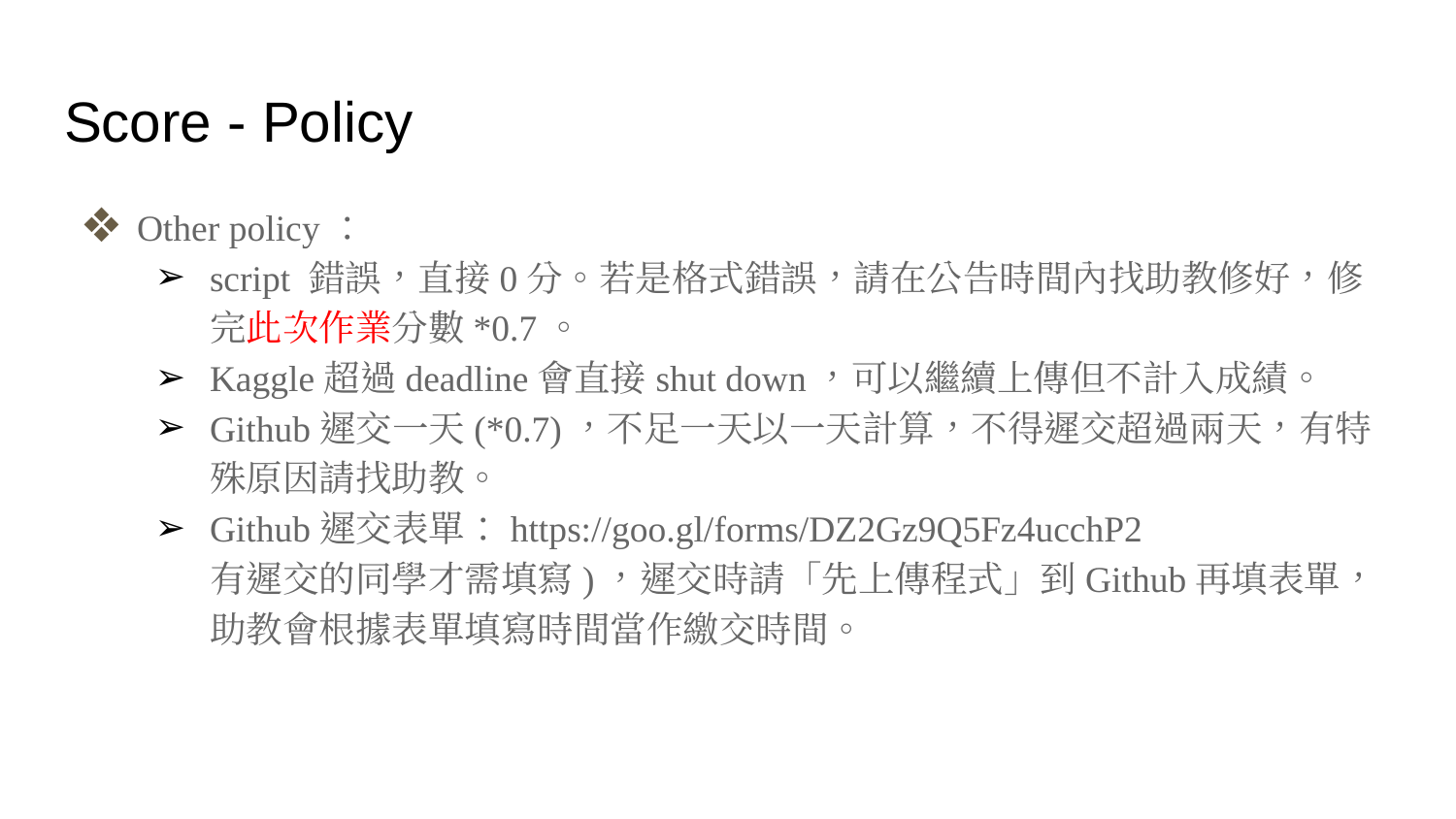

# Score - Policy
Other policy：
script 錯誤，直接0分。若是格式錯誤，請在公告時間內找助教修好，修完此次作業分數*0.7。
Kaggle超過deadline會直接shut down，可以繼續上傳但不計入成績。
Github遲交一天(*0.7)，不足一天以一天計算，不得遲交超過兩天，有特殊原因請找助教。
Github遲交表單：https://goo.gl/forms/DZ2Gz9Q5Fz4ucchP2
有遲交的同學才需填寫)，遲交時請「先上傳程式」到Github再填表單，助教會根據表單填寫時間當作繳交時間。